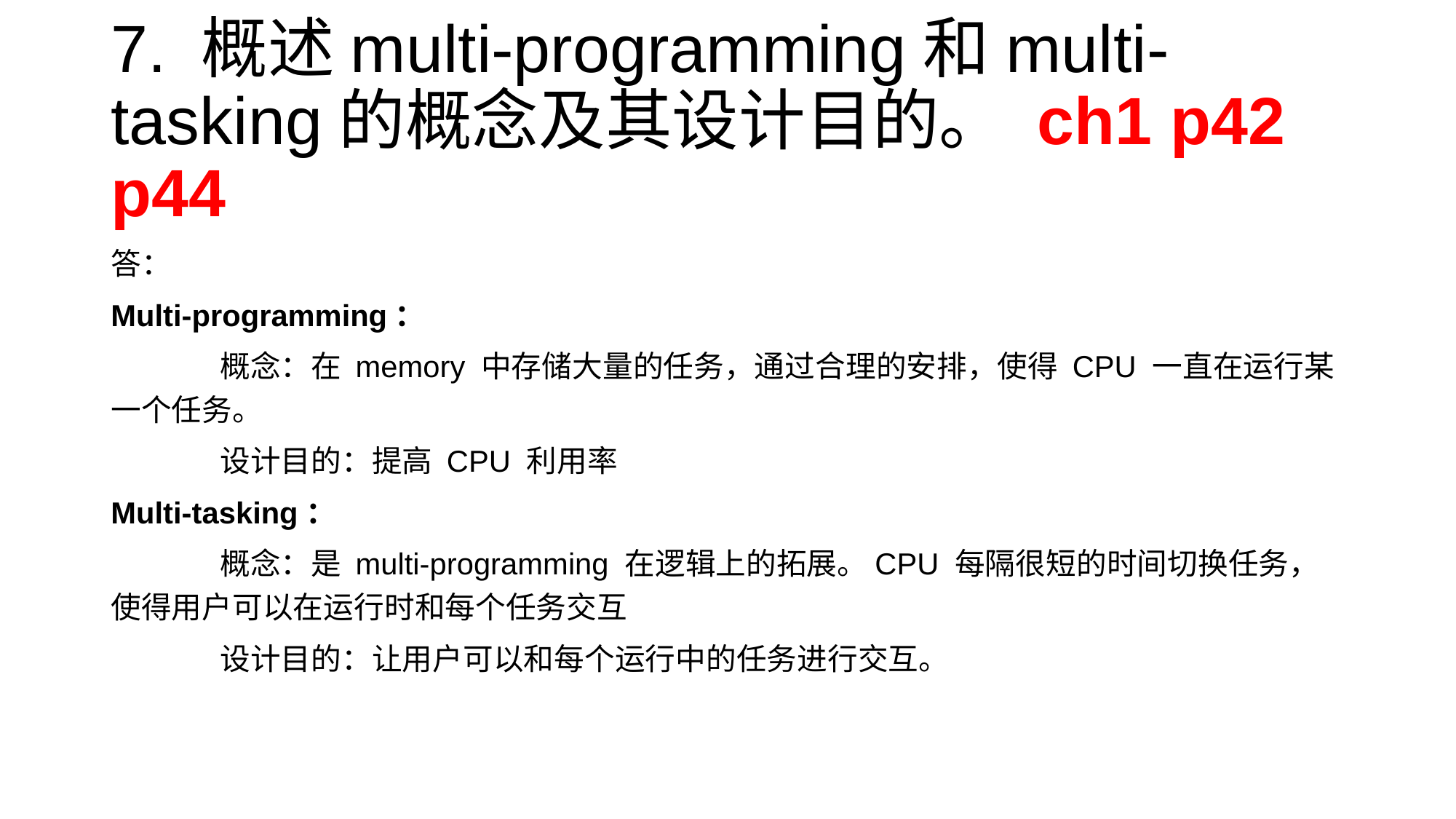

# 7. 概述multi-programming和multi-tasking的概念及其设计目的。 ch1 p42 p44
答：
Multi-programming：
	概念：在 memory 中存储大量的任务，通过合理的安排，使得 CPU 一直在运行某一个任务。
设计目的：提高 CPU 利用率
Multi-tasking：
	概念：是 multi-programming 在逻辑上的拓展。CPU 每隔很短的时间切换任务，使得用户可以在运行时和每个任务交互
	设计目的：让用户可以和每个运行中的任务进行交互。